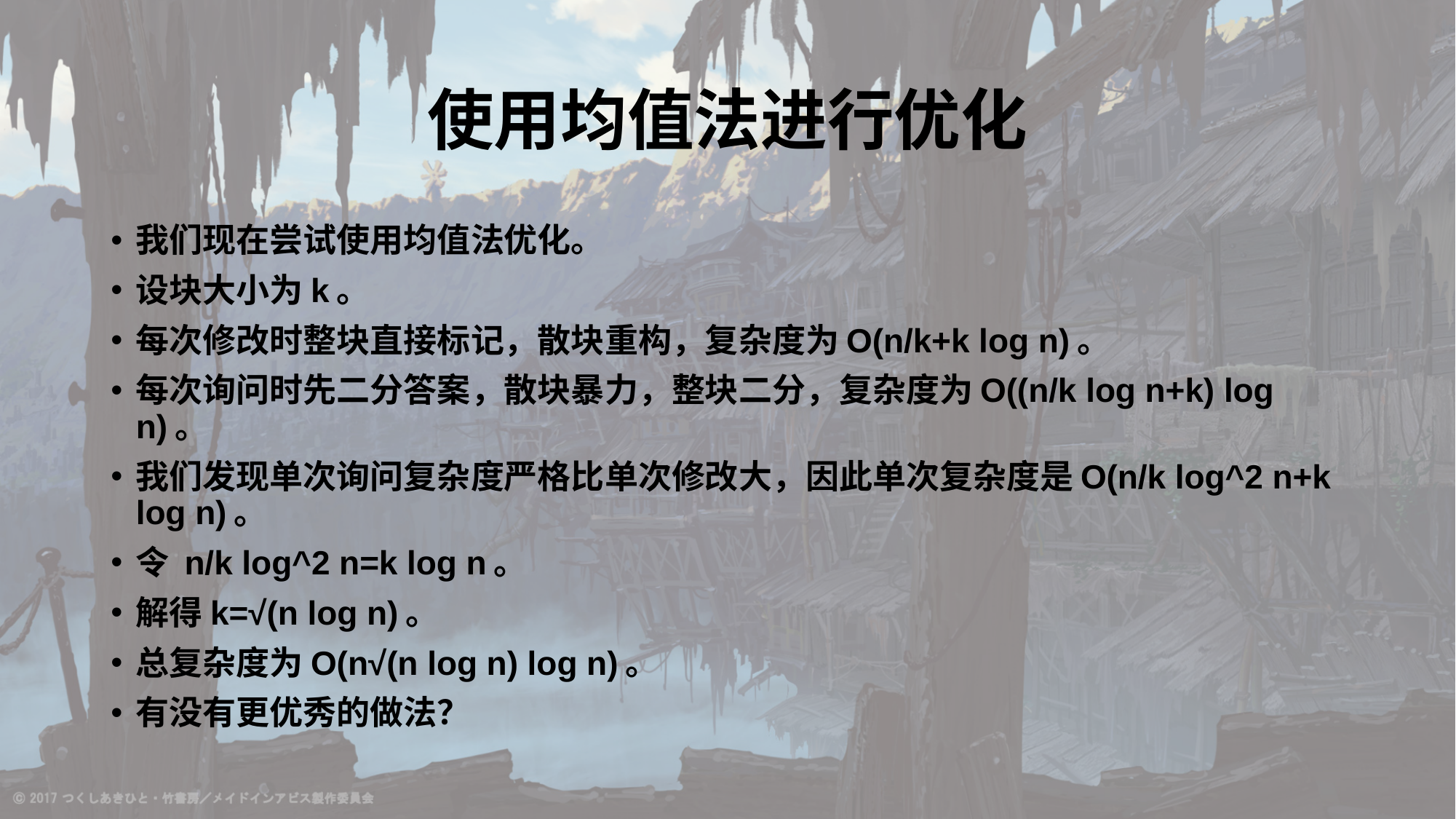

# 使用均值法进行优化
我们现在尝试使用均值法优化。
设块大小为k。
每次修改时整块直接标记，散块重构，复杂度为O(n/k+k log n)。
每次询问时先二分答案，散块暴力，整块二分，复杂度为O((n/k log n+k) log n)。
我们发现单次询问复杂度严格比单次修改大，因此单次复杂度是O(n/k log^2 n+k log n)。
令 n/k log^2 n=k log n。
解得k=√(n log n)。
总复杂度为O(n√(n log n) log n)。
有没有更优秀的做法？